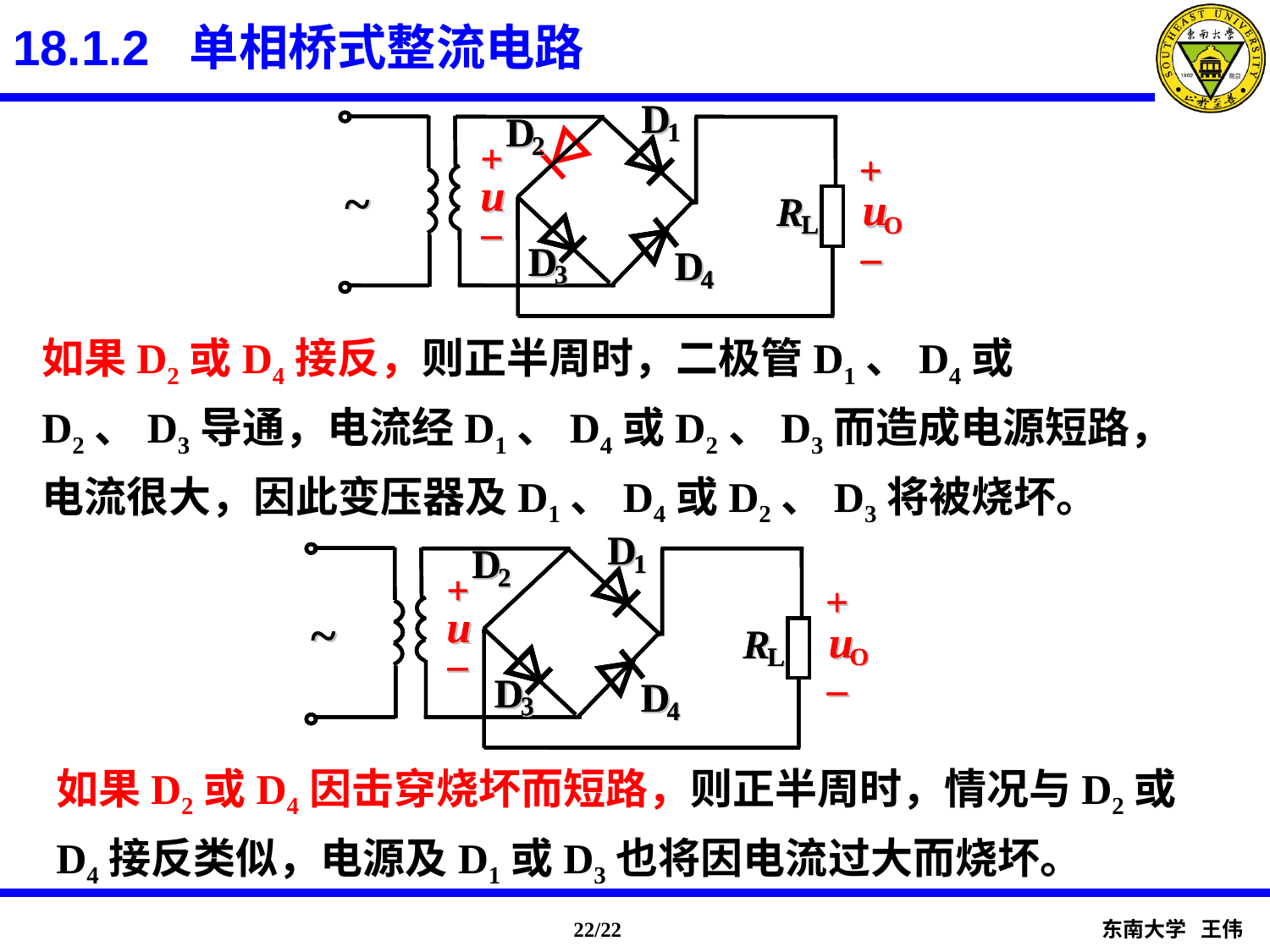

18.1.2  单相桥式整流电路

D
D
D
D
D
D
D
D

1
1

1
1

2
2
2
2
+
+

+
+

+
+
+
+

u
u
u
u

~
~
~
~
u
u
u
u

R
R

R
R

_
_
_
_

L
L
O
O
L
L
O
O

_
_

_
_

D
D

D
D
D
D
D
D

3
3
3
3
4
4
4
4

如果D2或D4接反，则正半周时，二极管D1、D4或D2、D3导通，电流经D1、D4或D2、D3而造成电源短路，电流很大，因此变压器及D1、D4或D2、D3将被烧坏。

D
D
D
D
D
D
D
D

1
1

1
1

2
2
2
2
+
+
+
+

+
+
+
+

u
u
u
u

~
~
~
~
u
u
u
u

R
R

R
R

_
_
_
_

L
L
O
O
L
L
O
O

_
_

_
_

D
D

D
D
D
D
D
D

3
3
3
3
4
4
4
4

如果D2或D4因击穿烧坏而短路，则正半周时，情况与D2或D4接反类似，电源及D1或D3也将因电流过大而烧坏。